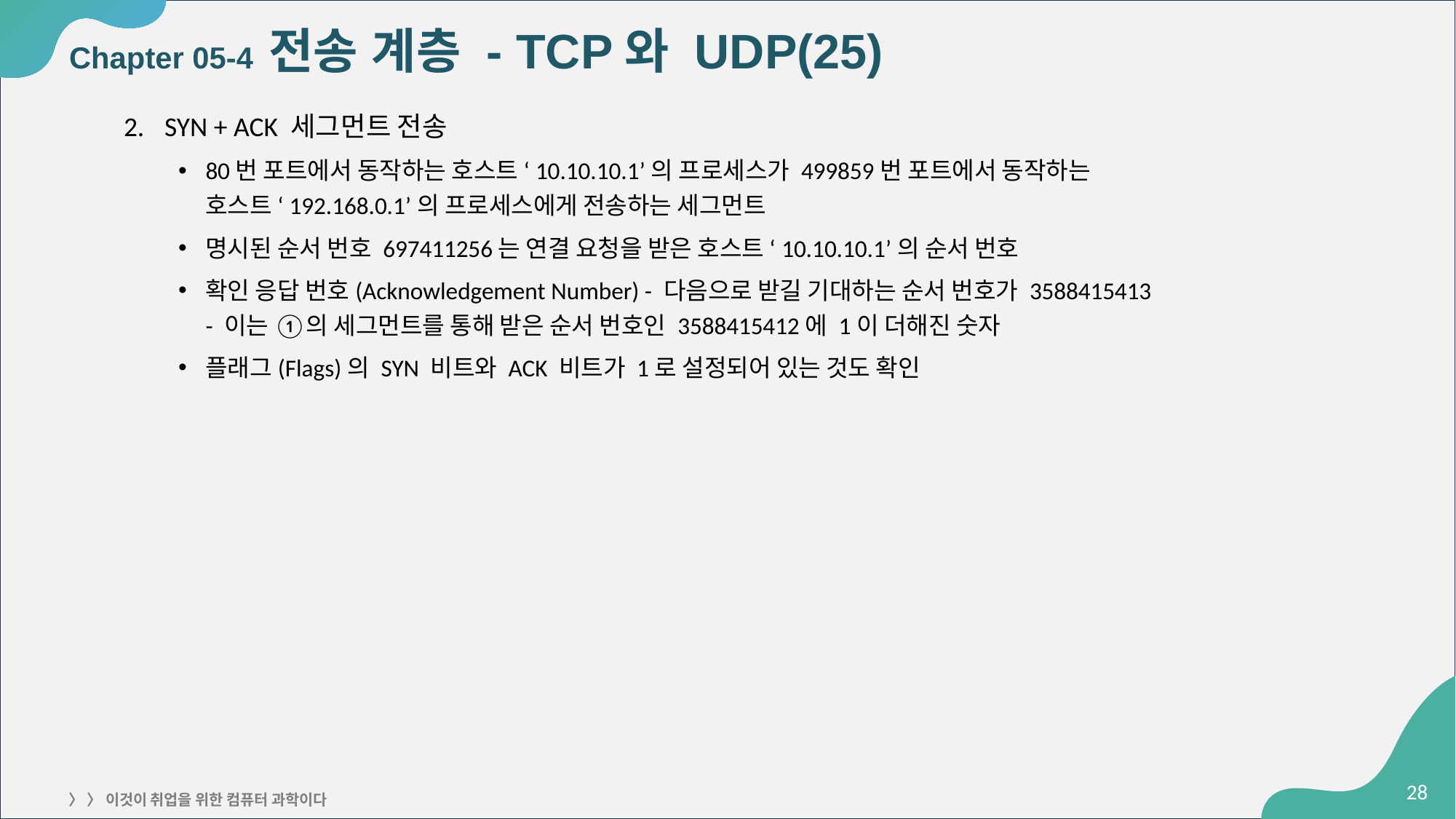

# Chapter 05-4 전송 계층 - TCP와 UDP(25)
SYN + ACK 세그먼트 전송
80번 포트에서 동작하는 호스트 ‘10.10.10.1’의 프로세스가 499859번 포트에서 동작하는
호스트 ‘192.168.0.1’의 프로세스에게 전송하는 세그먼트
명시된 순서 번호 697411256는 연결 요청을 받은 호스트 ‘10.10.10.1’의 순서 번호
확인 응답 번호(Acknowledgement Number) - 다음으로 받길 기대하는 순서 번호가 3588415413
- 이는 ①의 세그먼트를 통해 받은 순서 번호인 3588415412에 1이 더해진 숫자
플래그(Flags)의 SYN 비트와 ACK 비트가 1로 설정되어 있는 것도 확인
28
〉 〉 이것이 취업을 위한 컴퓨터 과학이다